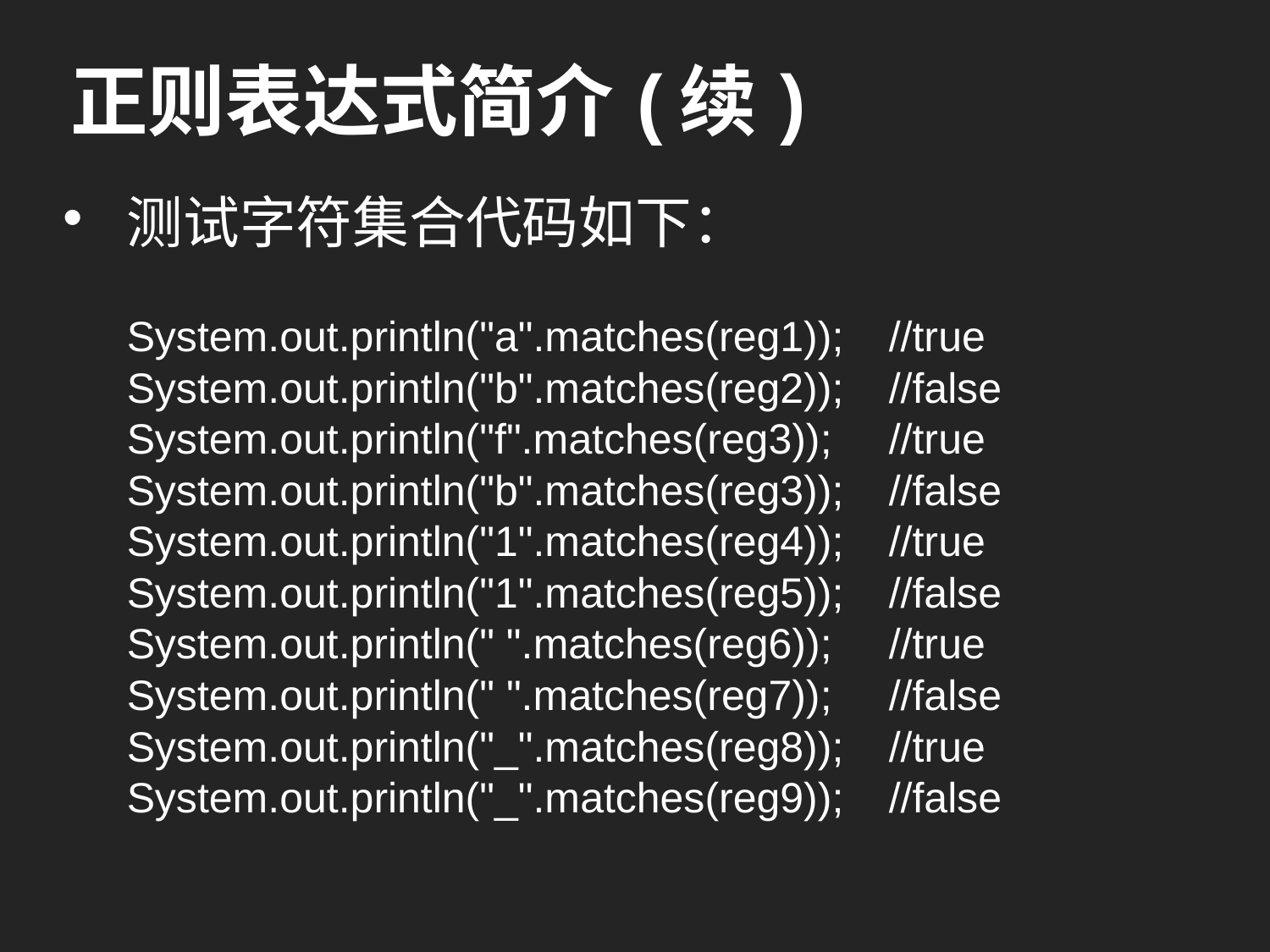

# 正则表达式简介(续)
测试字符集合代码如下：

System.out.println("a".matches(reg1));	//true
System.out.println("b".matches(reg2));	//false
System.out.println("f".matches(reg3));	//true
System.out.println("b".matches(reg3));	//false
System.out.println("1".matches(reg4));	//true
System.out.println("1".matches(reg5));	//false
System.out.println(" ".matches(reg6));	//true
System.out.println(" ".matches(reg7));	//false
System.out.println("_".matches(reg8));	//true
System.out.println("_".matches(reg9));	//false